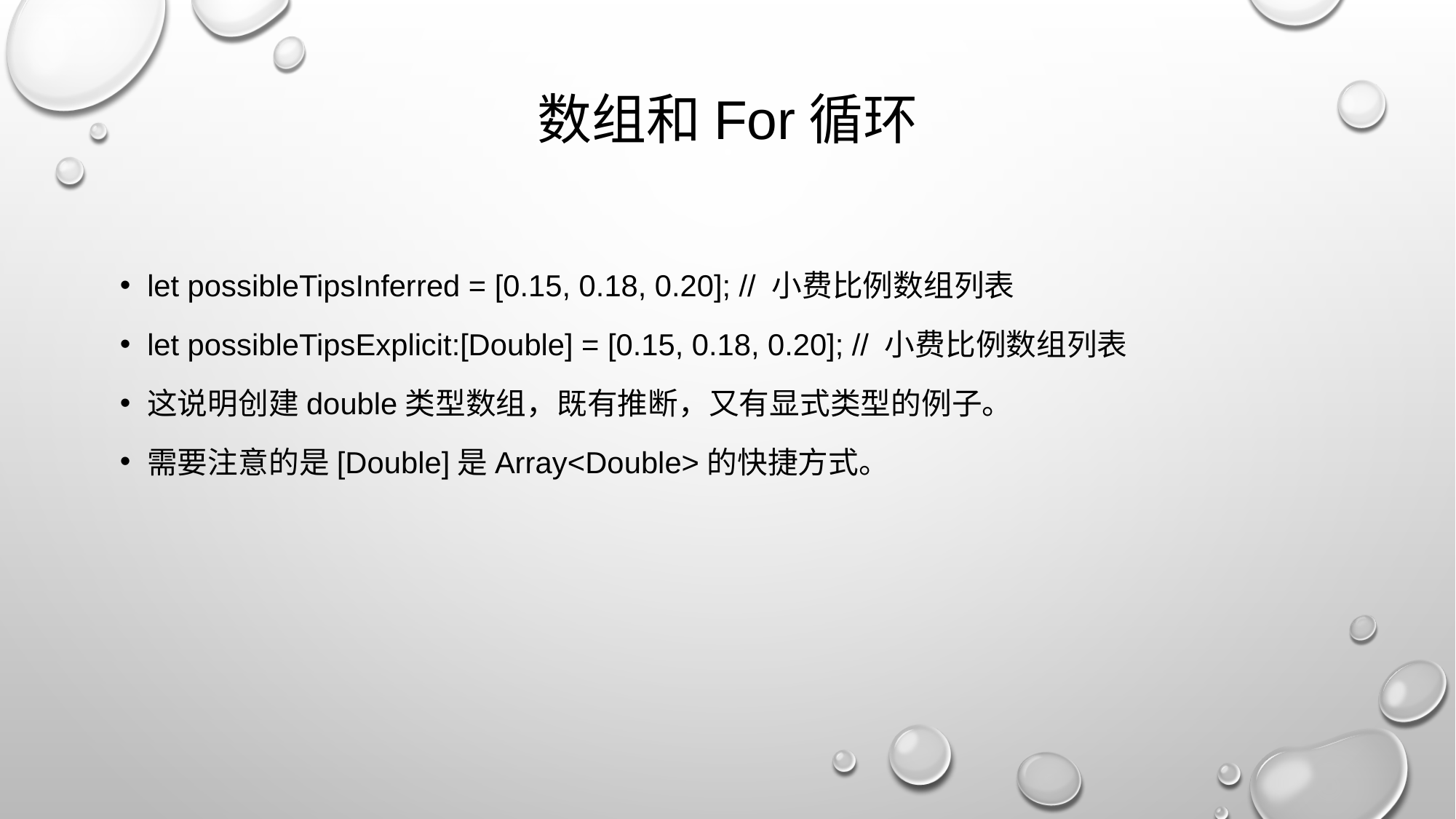

# 数组和For循环

let possibleTipsInferred = [0.15, 0.18, 0.20]; // 小费比例数组列表
let possibleTipsExplicit:[Double] = [0.15, 0.18, 0.20]; // 小费比例数组列表
这说明创建double类型数组，既有推断，又有显式类型的例子。
需要注意的是[Double]是Array<Double>的快捷方式。